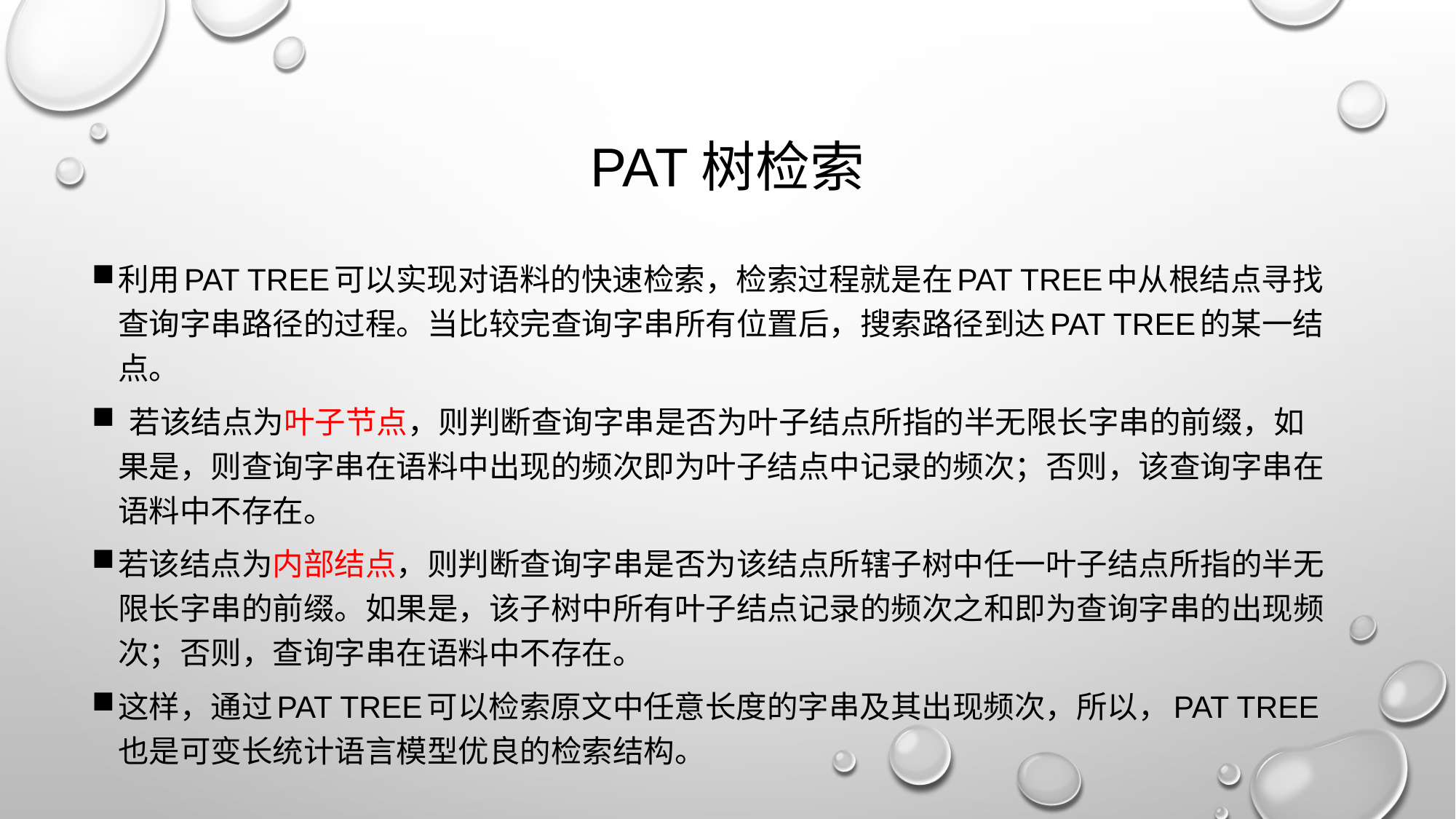

# PAT树检索
利用PAT tree可以实现对语料的快速检索，检索过程就是在PAT tree中从根结点寻找查询字串路径的过程。当比较完查询字串所有位置后，搜索路径到达PAT tree的某一结点。
 若该结点为叶子节点，则判断查询字串是否为叶子结点所指的半无限长字串的前缀，如果是，则查询字串在语料中出现的频次即为叶子结点中记录的频次；否则，该查询字串在语料中不存在。
若该结点为内部结点，则判断查询字串是否为该结点所辖子树中任一叶子结点所指的半无限长字串的前缀。如果是，该子树中所有叶子结点记录的频次之和即为查询字串的出现频次；否则，查询字串在语料中不存在。
这样，通过PAT tree可以检索原文中任意长度的字串及其出现频次，所以，PAT tree也是可变长统计语言模型优良的检索结构。